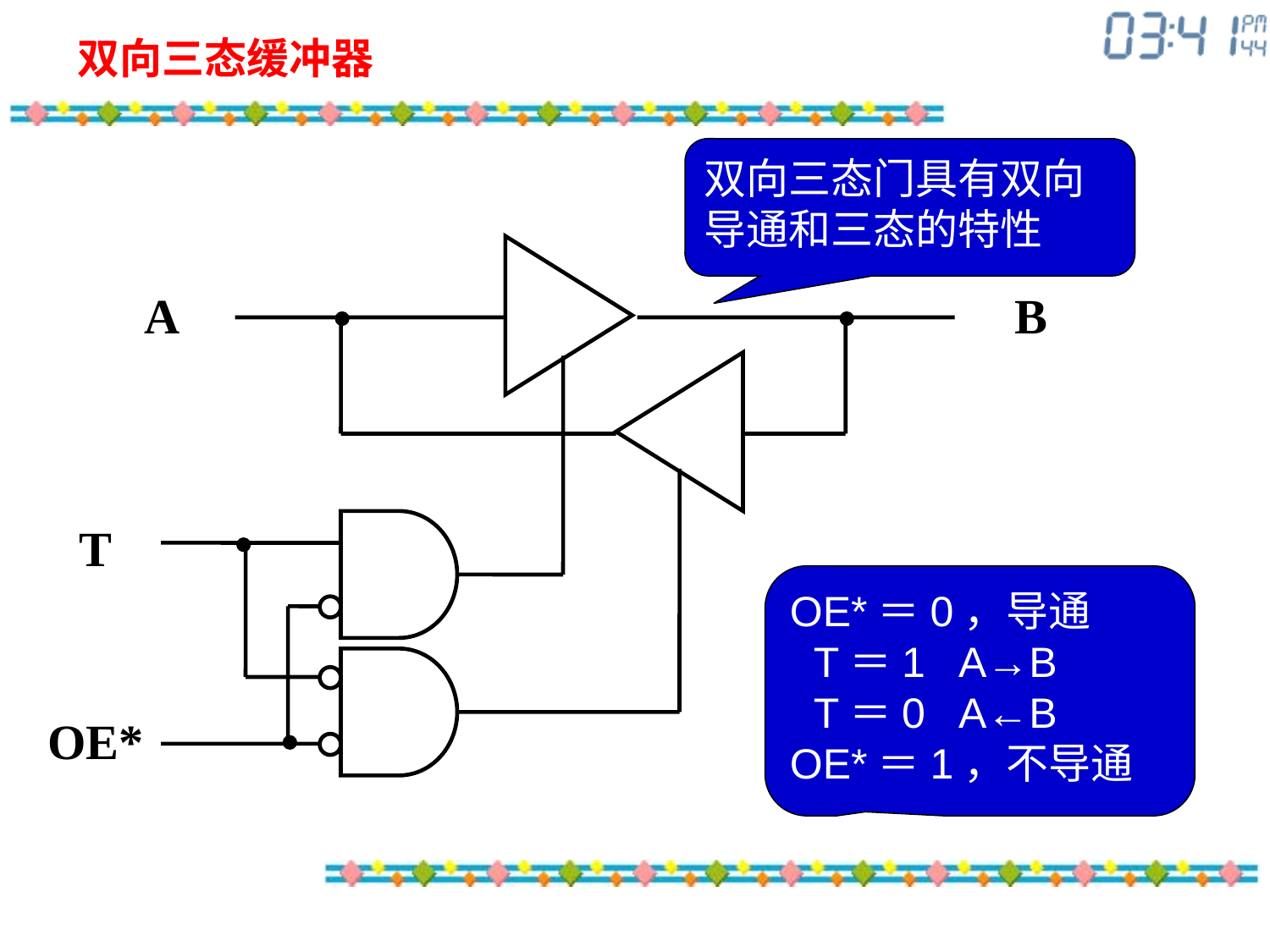

# 双向三态缓冲器
双向三态门具有双向导通和三态的特性

A
B

T

OE*

OE*＝0，导通
  T＝1   A→B
  T＝0   A←B
OE*＝1，不导通